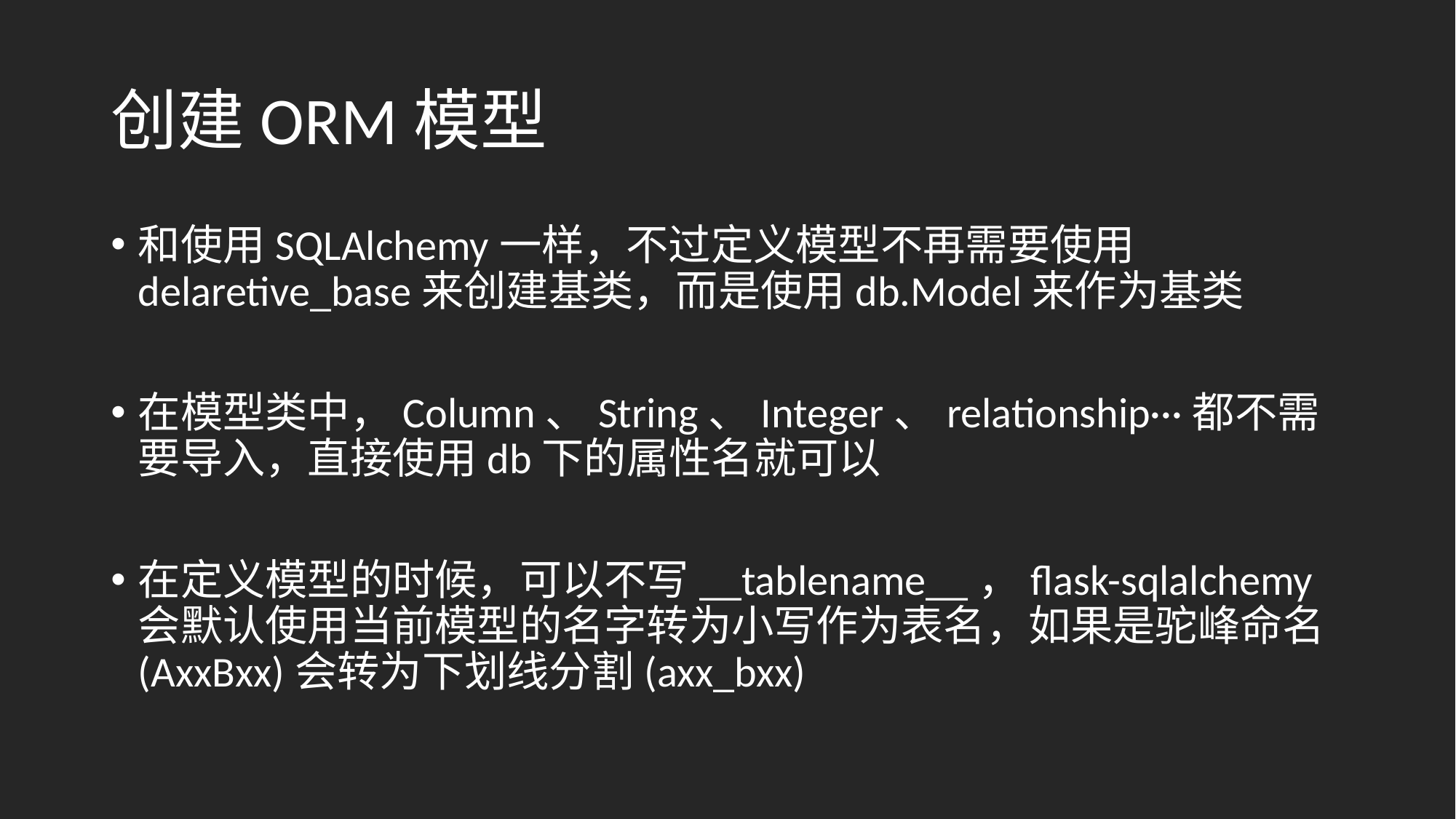

# 创建ORM模型
和使用SQLAlchemy一样，不过定义模型不再需要使用delaretive_base来创建基类，而是使用db.Model来作为基类

在模型类中，Column、String、Integer、relationship···都不需要导入，直接使用db下的属性名就可以

在定义模型的时候，可以不写__tablename__，flask-sqlalchemy会默认使用当前模型的名字转为小写作为表名，如果是驼峰命名(AxxBxx)会转为下划线分割(axx_bxx)